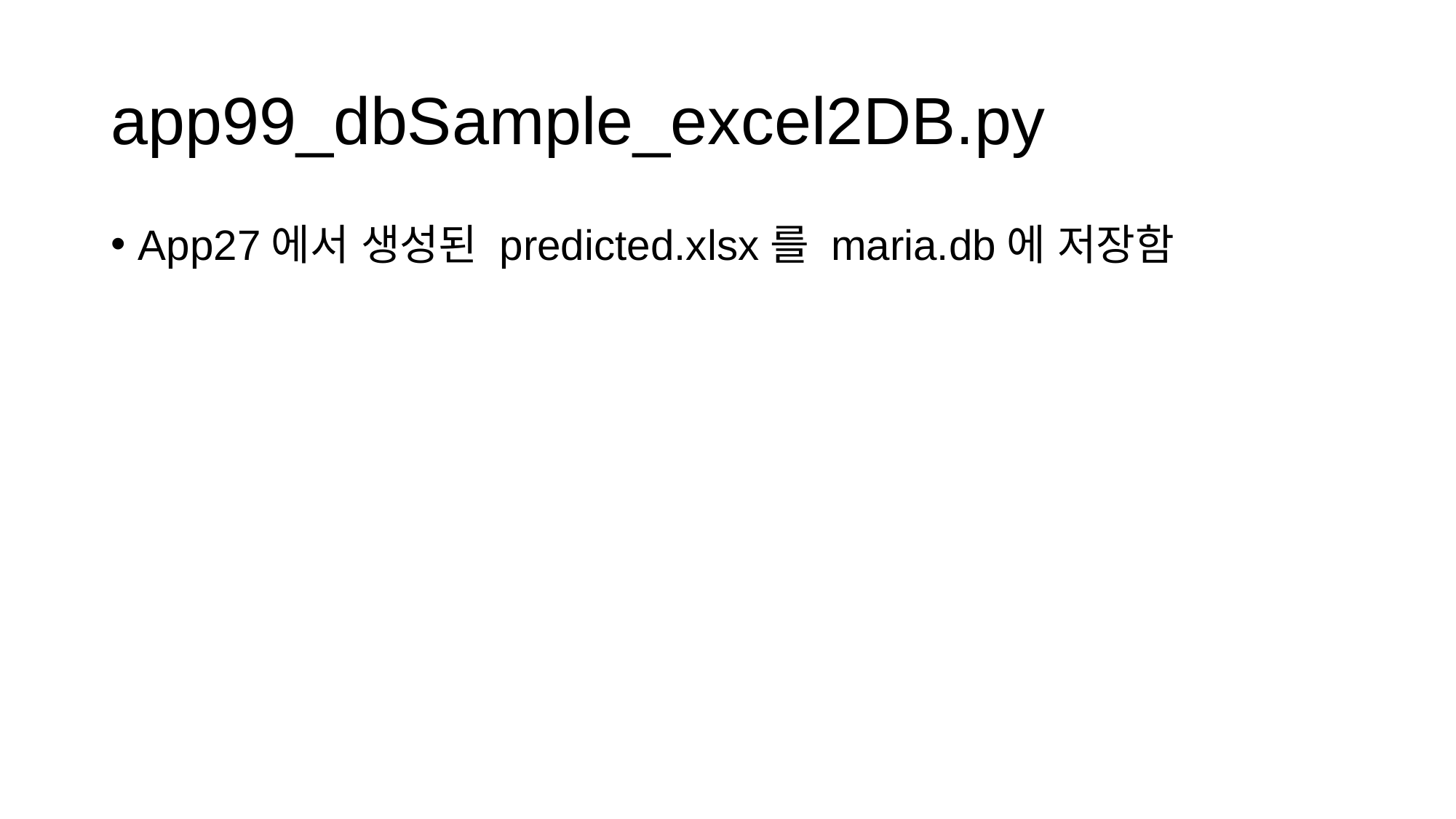

# app99_dbSample_excel2DB.py
App27에서 생성된 predicted.xlsx를 maria.db에 저장함